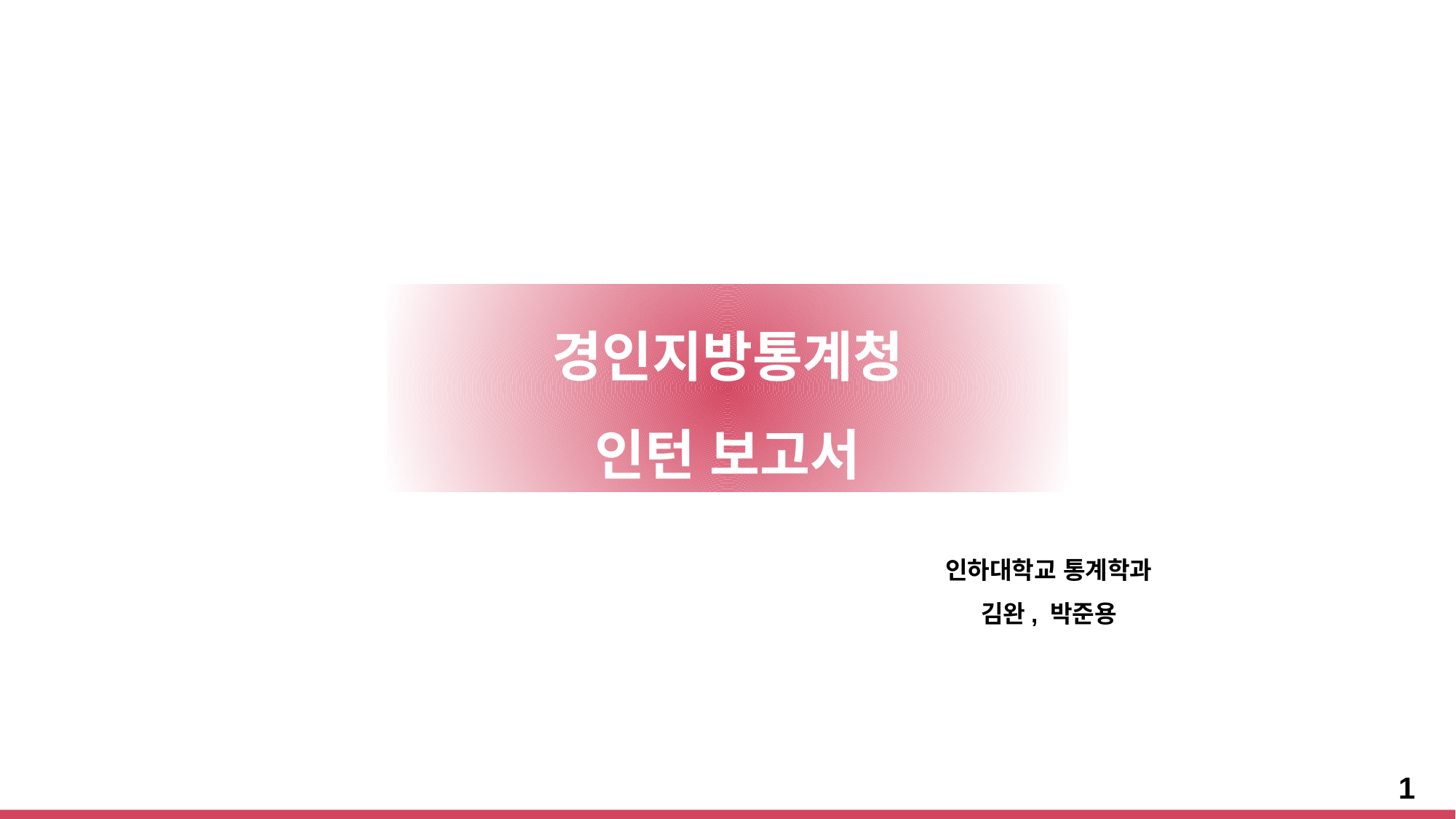

경인지방통계청
인턴 보고서
인하대학교 통계학과 김완, 박준용
1